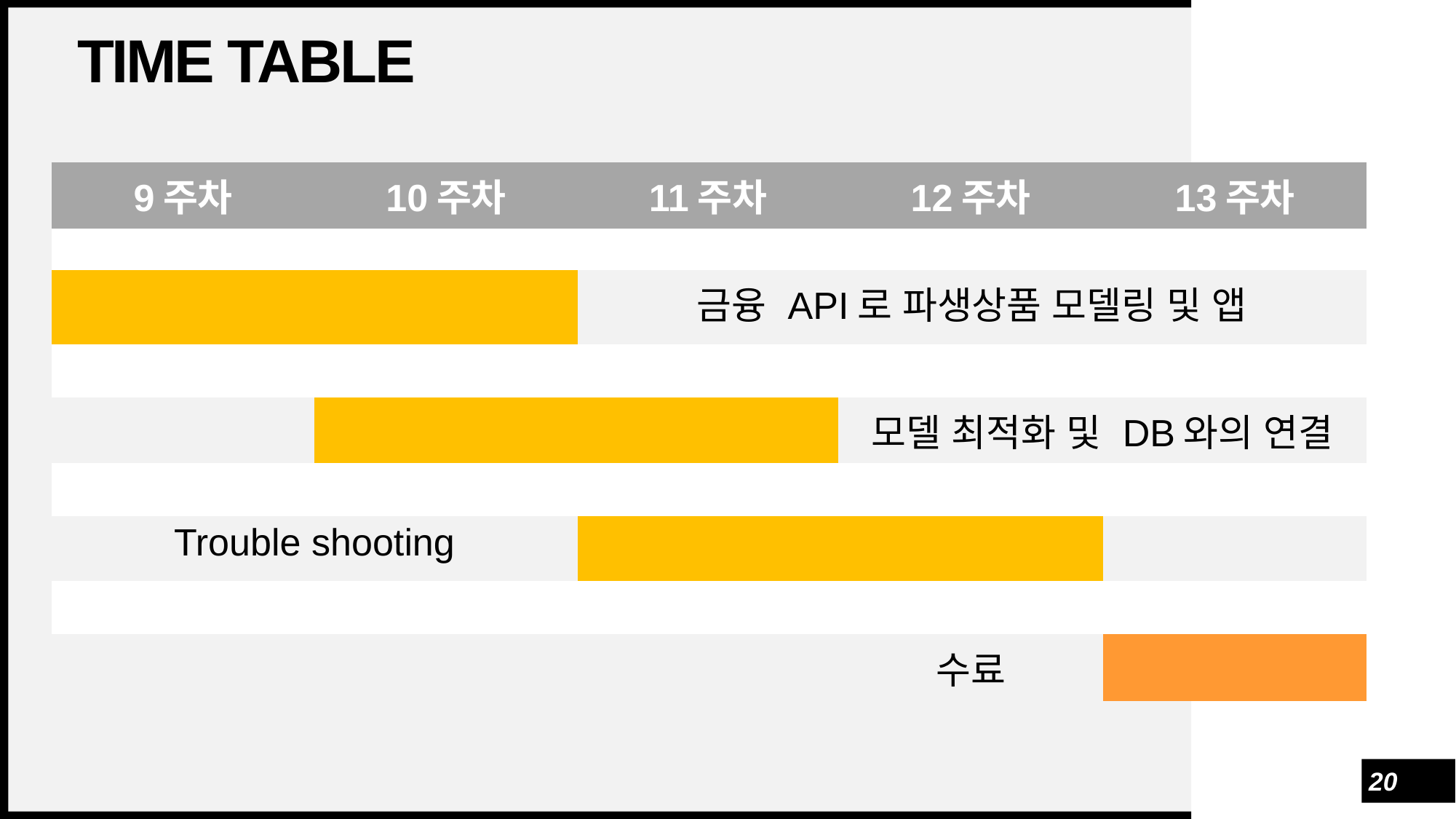

Time Table
| 9주차 | 10주차 | 11주차 | 12주차 | 13주차 |
| --- | --- | --- | --- | --- |
|  |  |  |  |  |
|  |  | 금융 API로 파생상품 모델링 및 앱 |  |  |
|  |  |  |  |  |
|  |  |  | 모델 최적화 및 DB와의 연결 |  |
|  |  |  |  |  |
| Trouble shooting |  |  |  |  |
|  |  |  |  |  |
|  |  |  | 수료 |  |

20